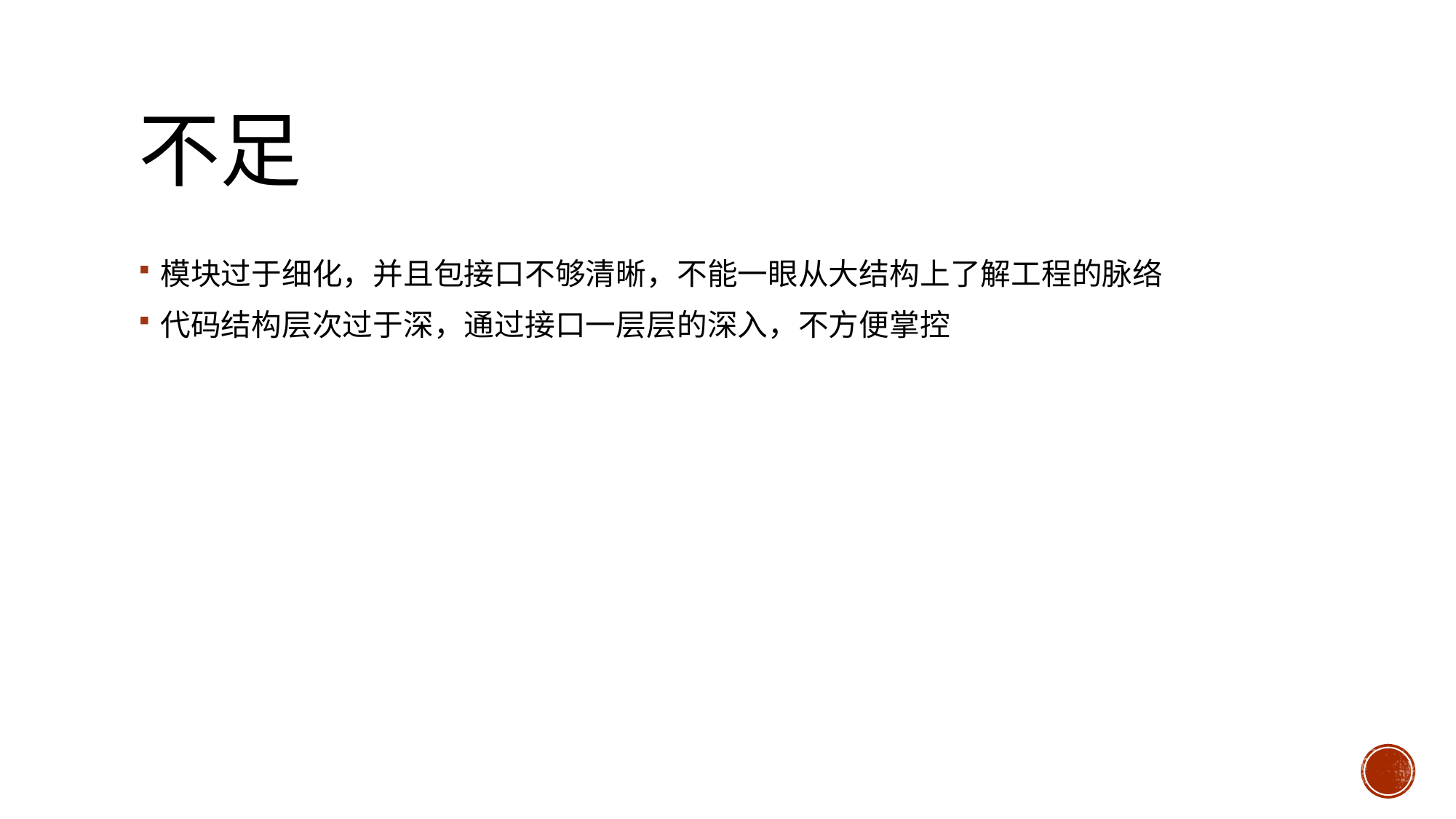

# 不足

模块过于细化，并且包接口不够清晰，不能一眼从大结构上了解工程的脉络
代码结构层次过于深，通过接口一层层的深入，不方便掌控